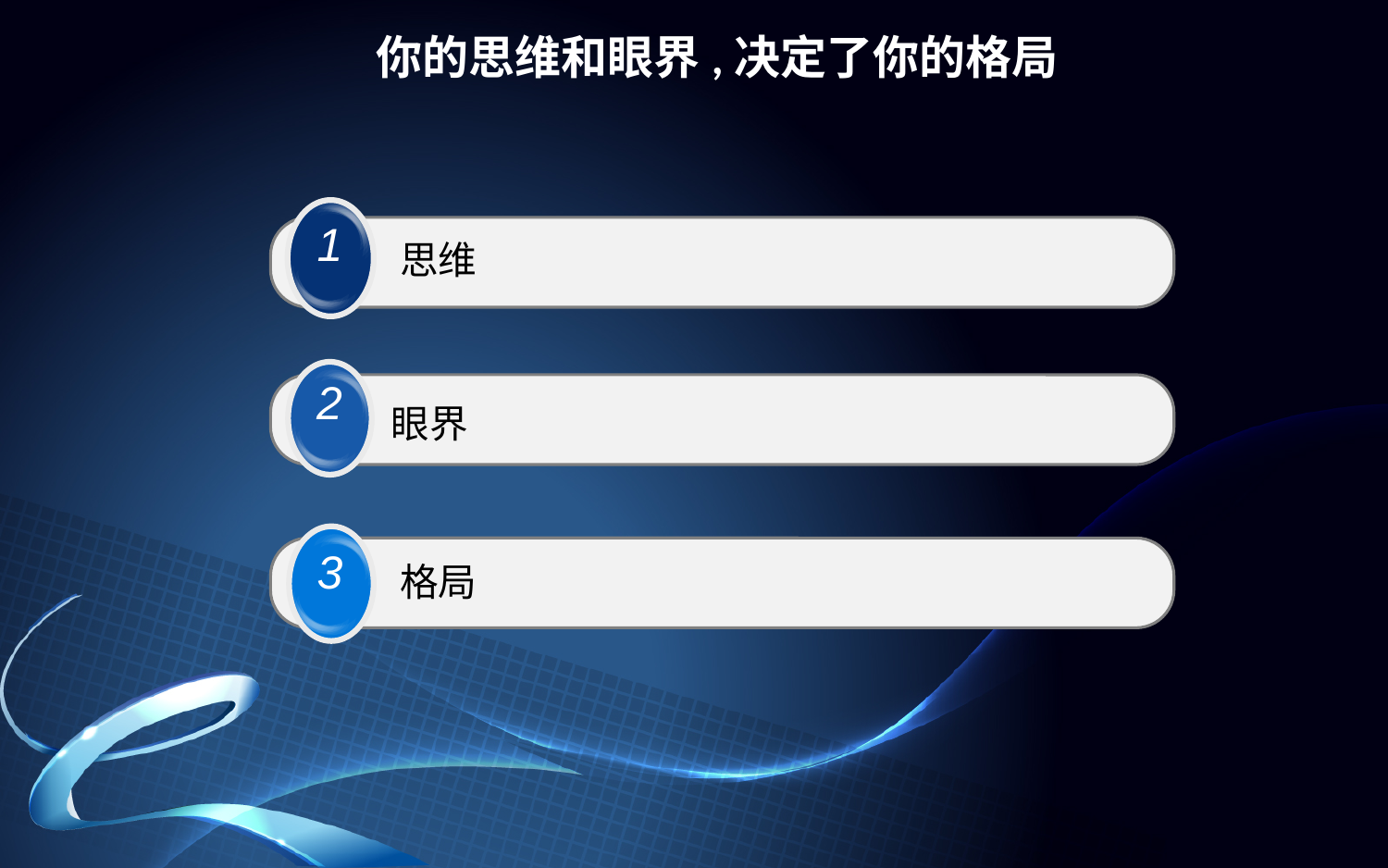

# 你的思维和眼界,决定了你的格局

1

思维

2

眼界

3

格局